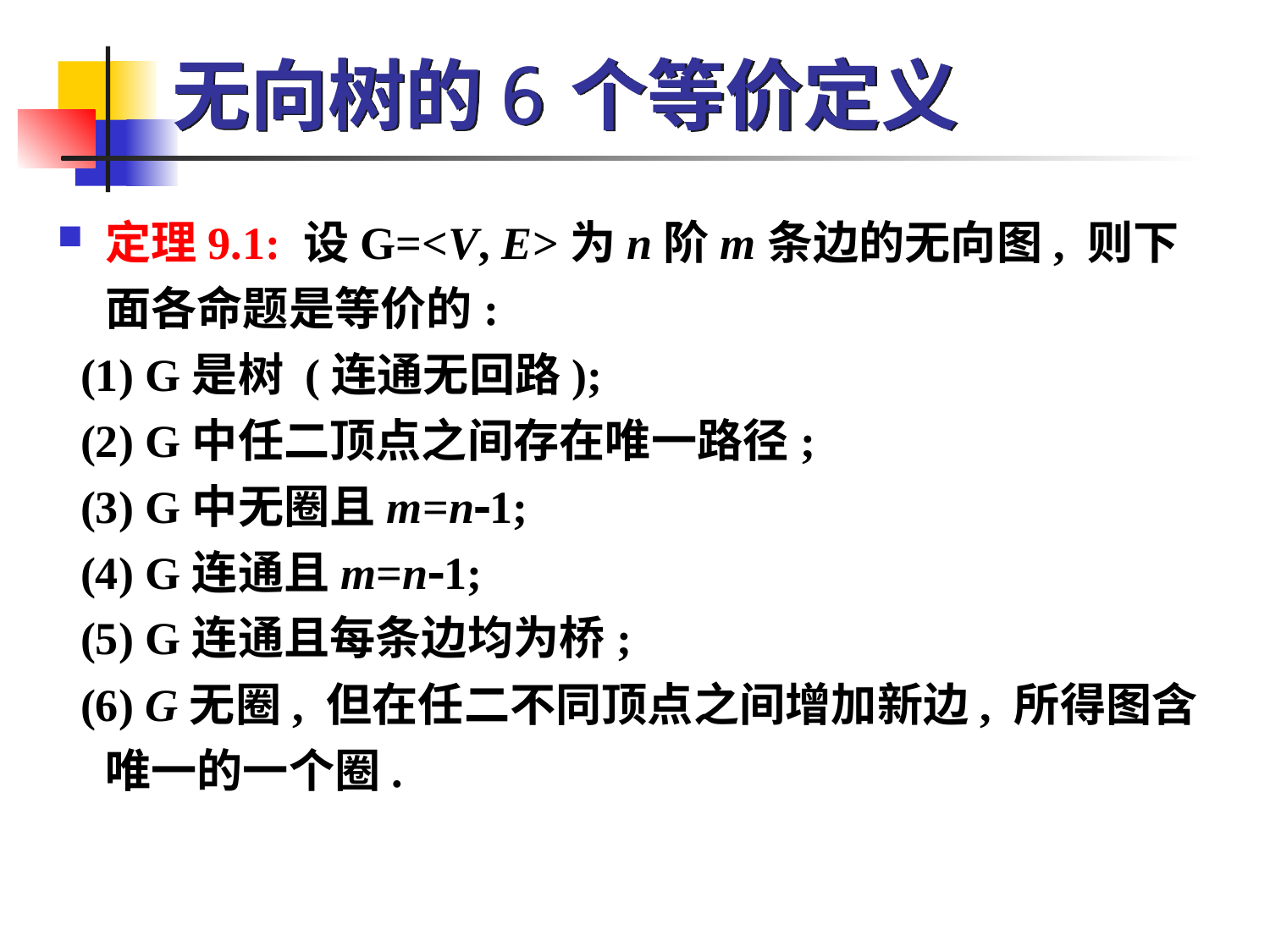

# 无向树的6个等价定义
定理9.1: 设G=<V, E>为n阶m条边的无向图, 则下面各命题是等价的:
  (1) G是树 (连通无回路);
  (2) G中任二顶点之间存在唯一路径;
  (3) G中无圈且m=n−1;
  (4) G连通且m=n−1;
  (5) G连通且每条边均为桥;
  (6) G无圈, 但在任二不同顶点之间增加新边, 所得图含唯一的一个圈.